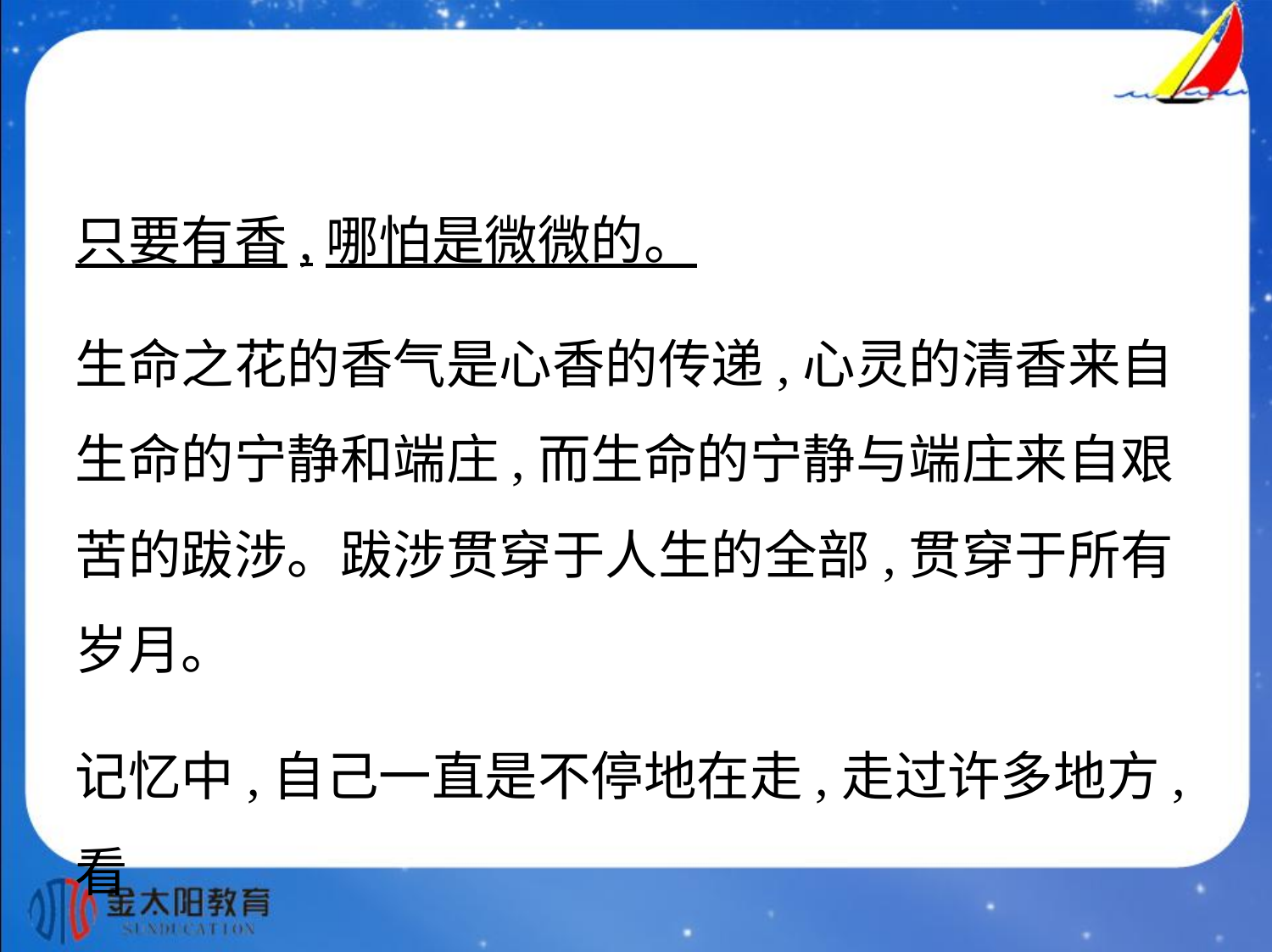

只要有香,哪怕是微微的。
生命之花的香气是心香的传递,心灵的清香来自
生命的宁静和端庄,而生命的宁静与端庄来自艰
苦的跋涉。跋涉贯穿于人生的全部,贯穿于所有
岁月。
记忆中,自己一直是不停地在走,走过许多地方,看